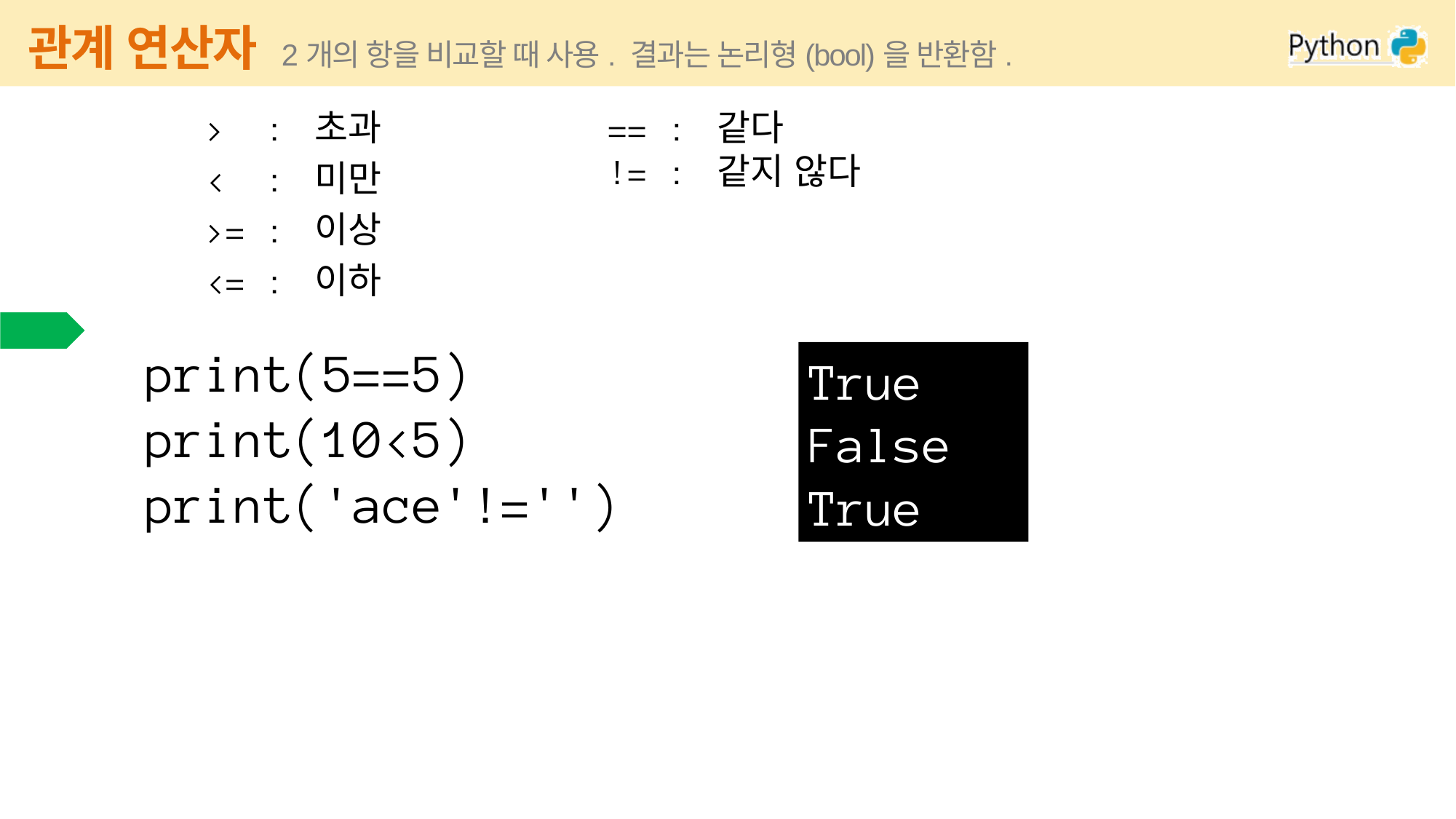

# 관계 연산자 2개의 항을 비교할 때 사용. 결과는 논리형(bool)을 반환함.
>  : 초과
<  : 미만
>= : 이상
<= : 이하

== : 같다
!= : 같지 않다
코드
print(5==5)
print(10<5)
print('ace'!='')
True
False
True